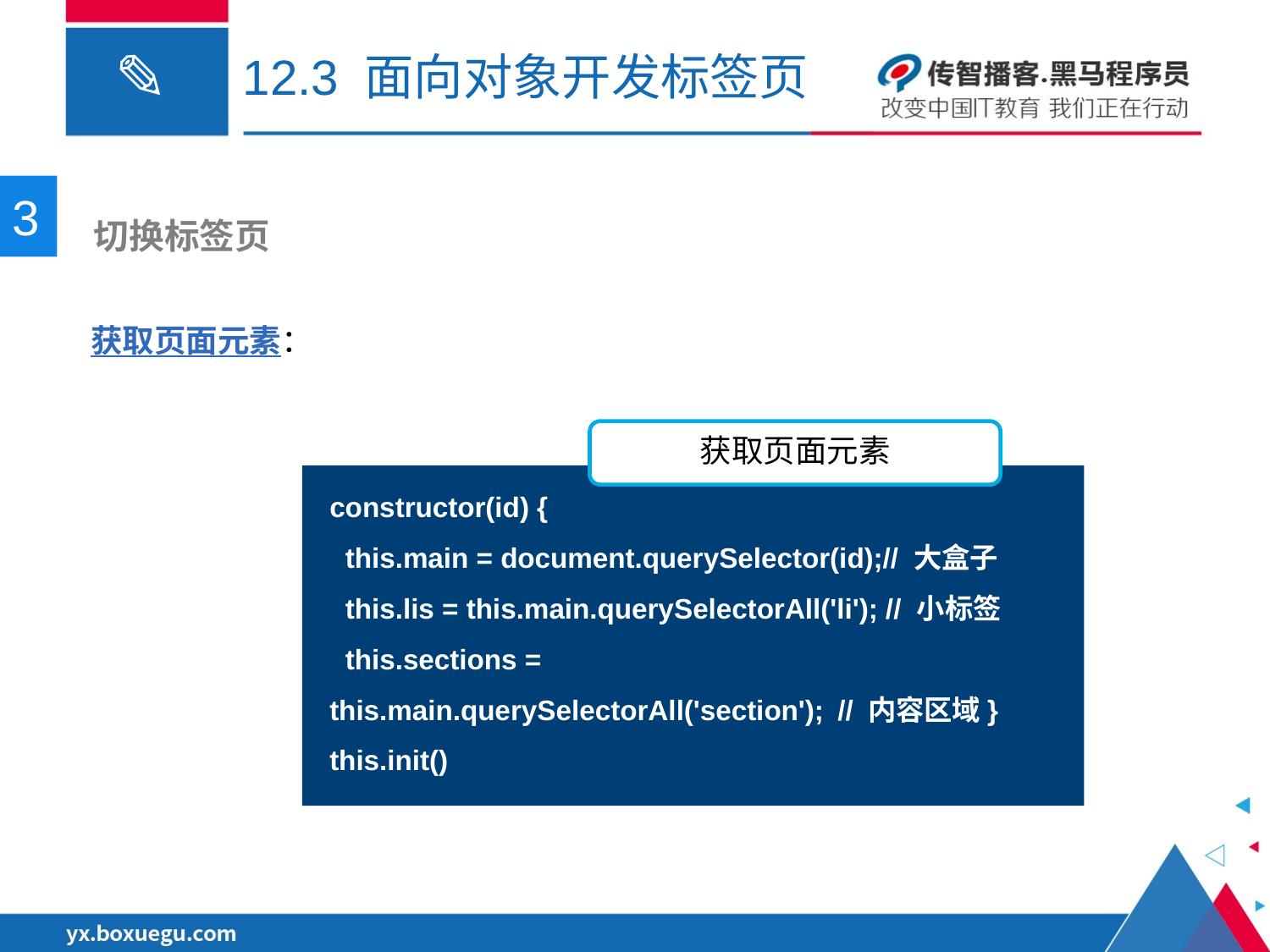

# 12.3 面向对象开发标签页

3
  切换标签页
获取页面元素：
获取页面元素

constructor(id) {
  this.main = document.querySelector(id);// 大盒子
  this.lis = this.main.querySelectorAll('li'); // 小标签
  this.sections =       this.main.querySelectorAll('section');	// 内容区域}
this.init()